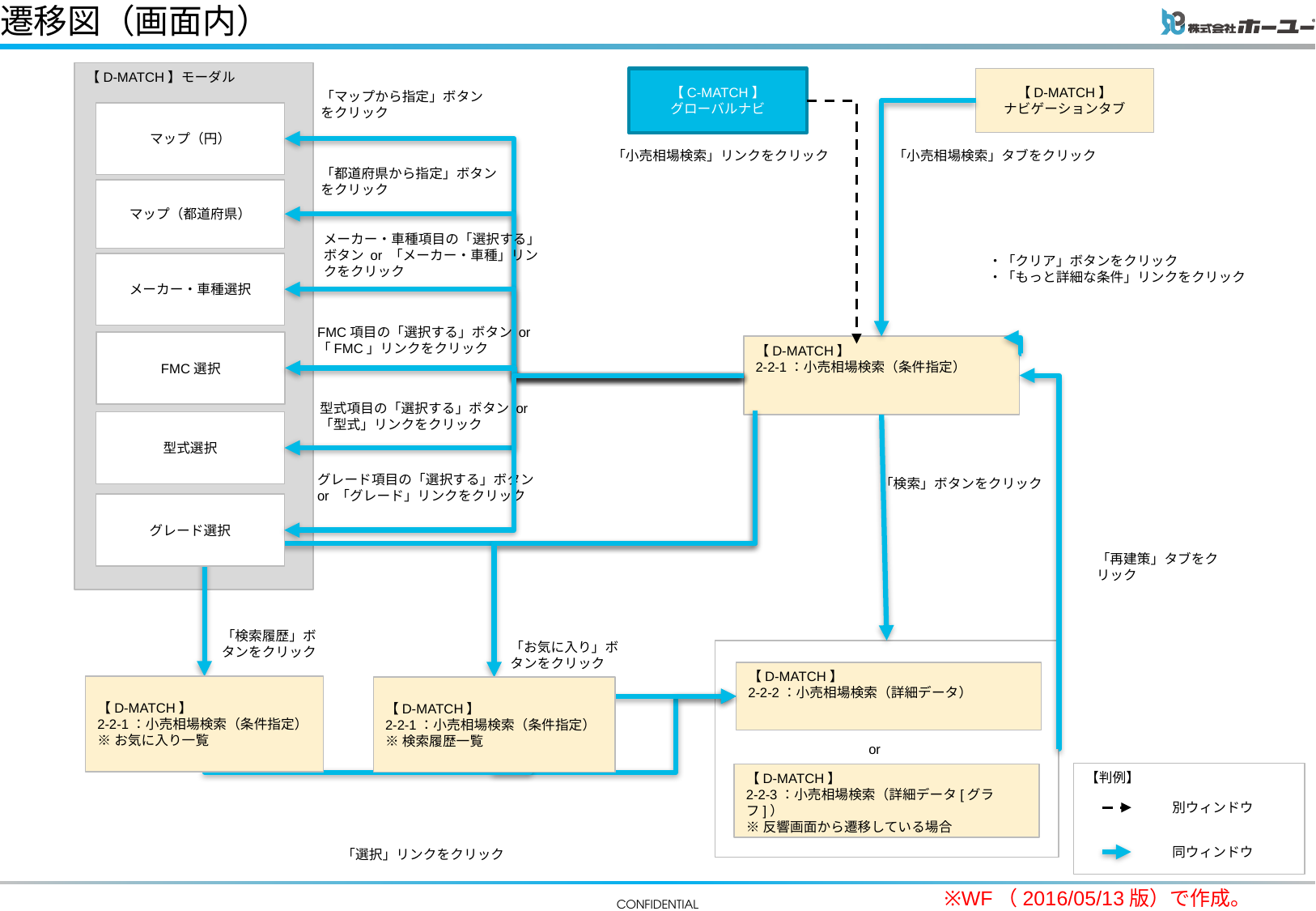

# 遷移図（画面内）
【D-MATCH】モーダル
【C-MATCH】
グローバルナビ
【D-MATCH】
ナビゲーションタブ
「マップから指定」ボタン
をクリック
マップ（円）
「小売相場検索」タブをクリック
「小売相場検索」リンクをクリック
「都道府県から指定」ボタン
をクリック
マップ（都道府県）
メーカー・車種項目の「選択する」ボタン or 「メーカー・車種」リンクをクリック
・「クリア」ボタンをクリック
・「もっと詳細な条件」リンクをクリック
メーカー・車種選択
FMC項目の「選択する」ボタン or 「FMC」リンクをクリック
FMC選択
【D-MATCH】
2-2-1：小売相場検索（条件指定）

型式項目の「選択する」ボタン or 「型式」リンクをクリック
型式選択
グレード項目の「選択する」ボタン or 「グレード」リンクをクリック
「検索」ボタンをクリック
グレード選択
「再建策」タブをクリック
「検索履歴」ボタンをクリック
「お気に入り」ボタンをクリック

【D-MATCH】
2-2-2：小売相場検索（詳細データ）
【D-MATCH】
2-2-1：小売相場検索（条件指定）
※お気に入り一覧
【D-MATCH】
2-2-1：小売相場検索（条件指定）
※検索履歴一覧
or
【判例】

別ウィンドウ
同ウィンドウ
【D-MATCH】
2-2-3：小売相場検索（詳細データ[グラフ]）
※反響画面から遷移している場合

「選択」リンクをクリック
※WF（2016/05/13版）で作成。